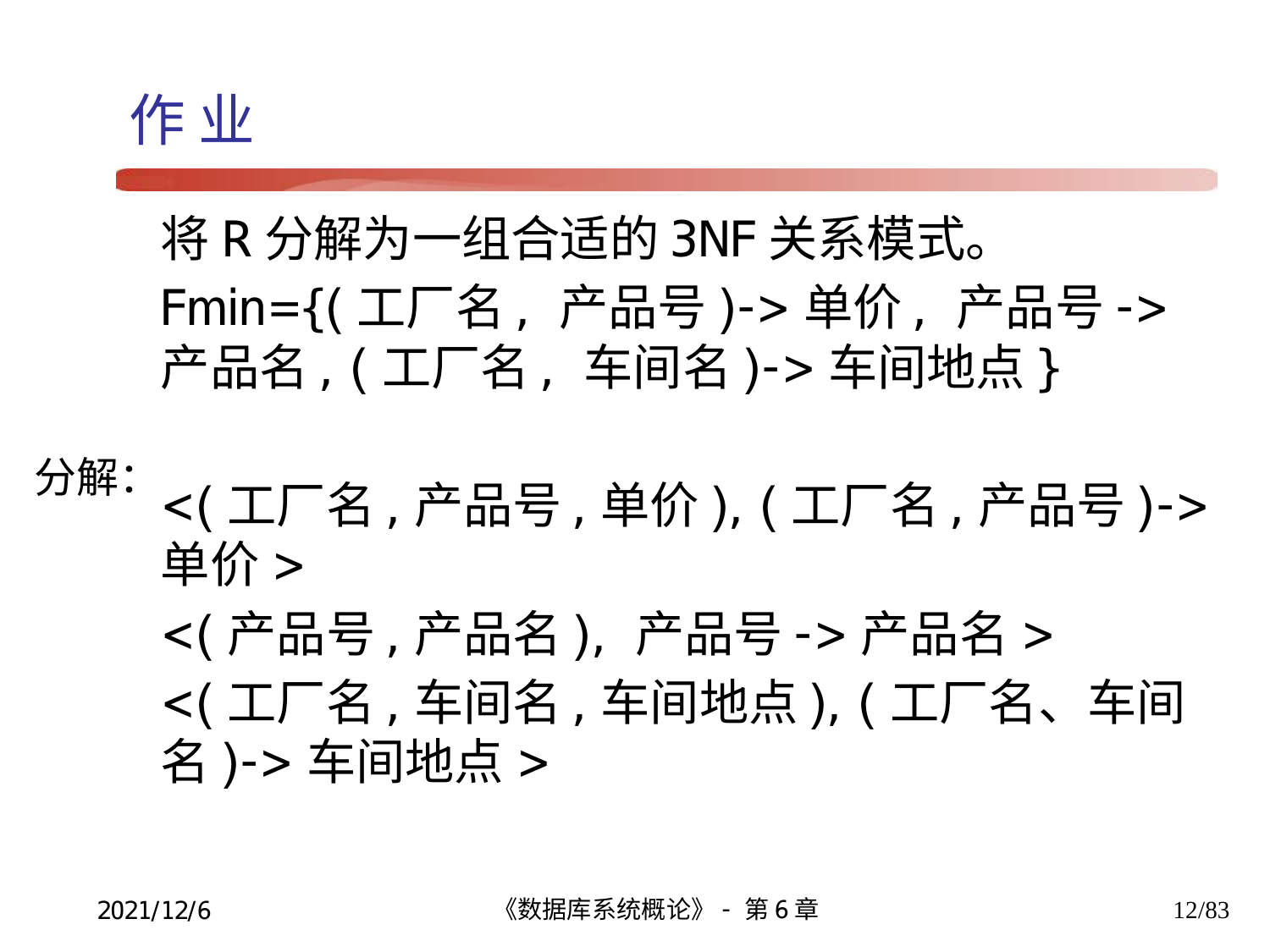

# 作 业
将R分解为一组合适的3NF关系模式。
Fmin={(工厂名, 产品号)->单价, 产品号->产品名, (工厂名, 车间名)->车间地点}

<(工厂名,产品号,单价), (工厂名,产品号)->单价>
<(产品号,产品名), 产品号->产品名>
<(工厂名,车间名,车间地点), (工厂名、车间名)->车间地点>
分解：
《数据库系统概论》- 第6章
12/83
2021/12/6